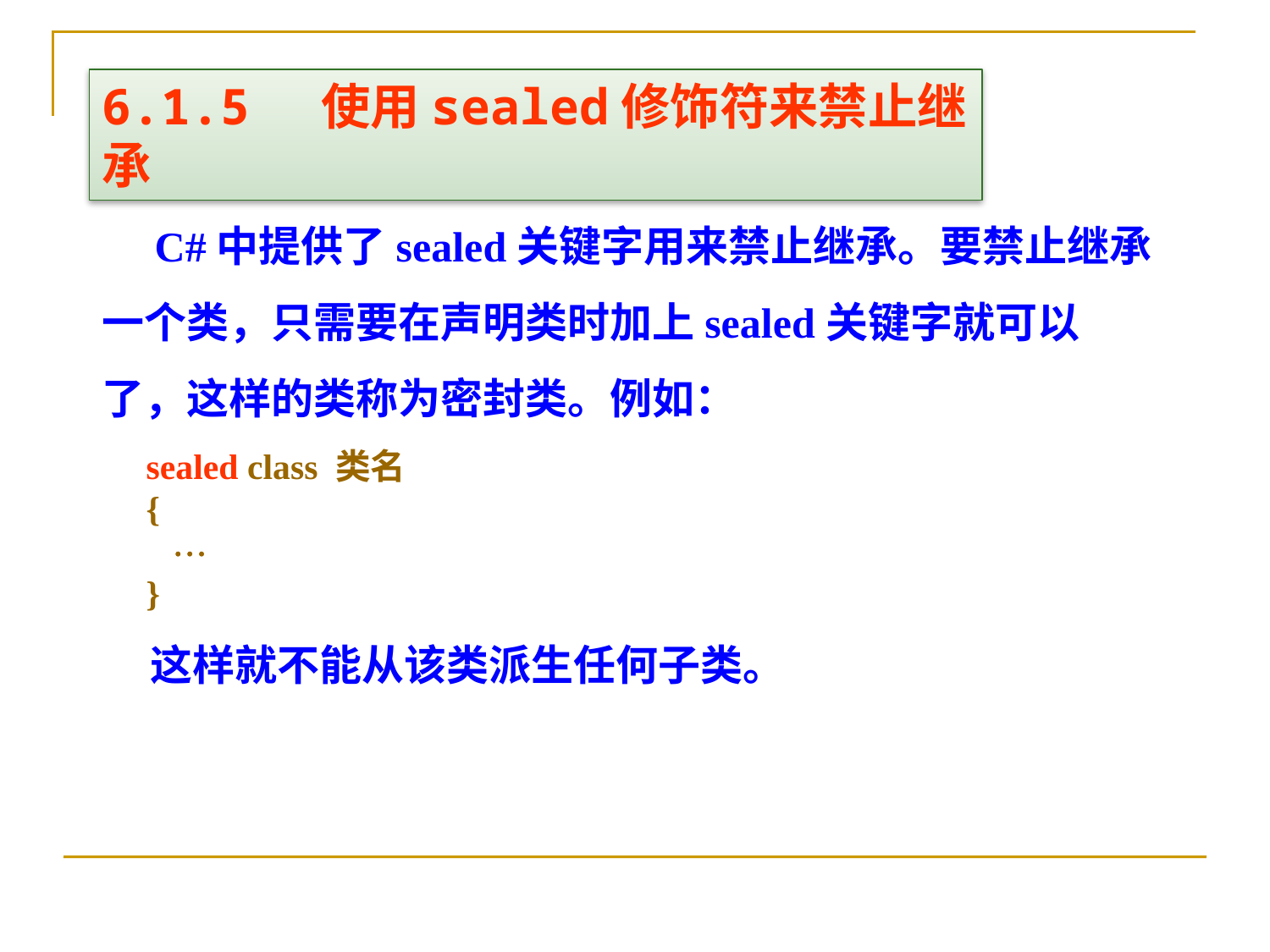

6.1.5  使用sealed修饰符来禁止继承
     C#中提供了sealed关键字用来禁止继承。要禁止继承一个类，只需要在声明类时加上sealed关键字就可以了，这样的类称为密封类。例如：
     sealed class 类名
     {
        …
     }
    这样就不能从该类派生任何子类。